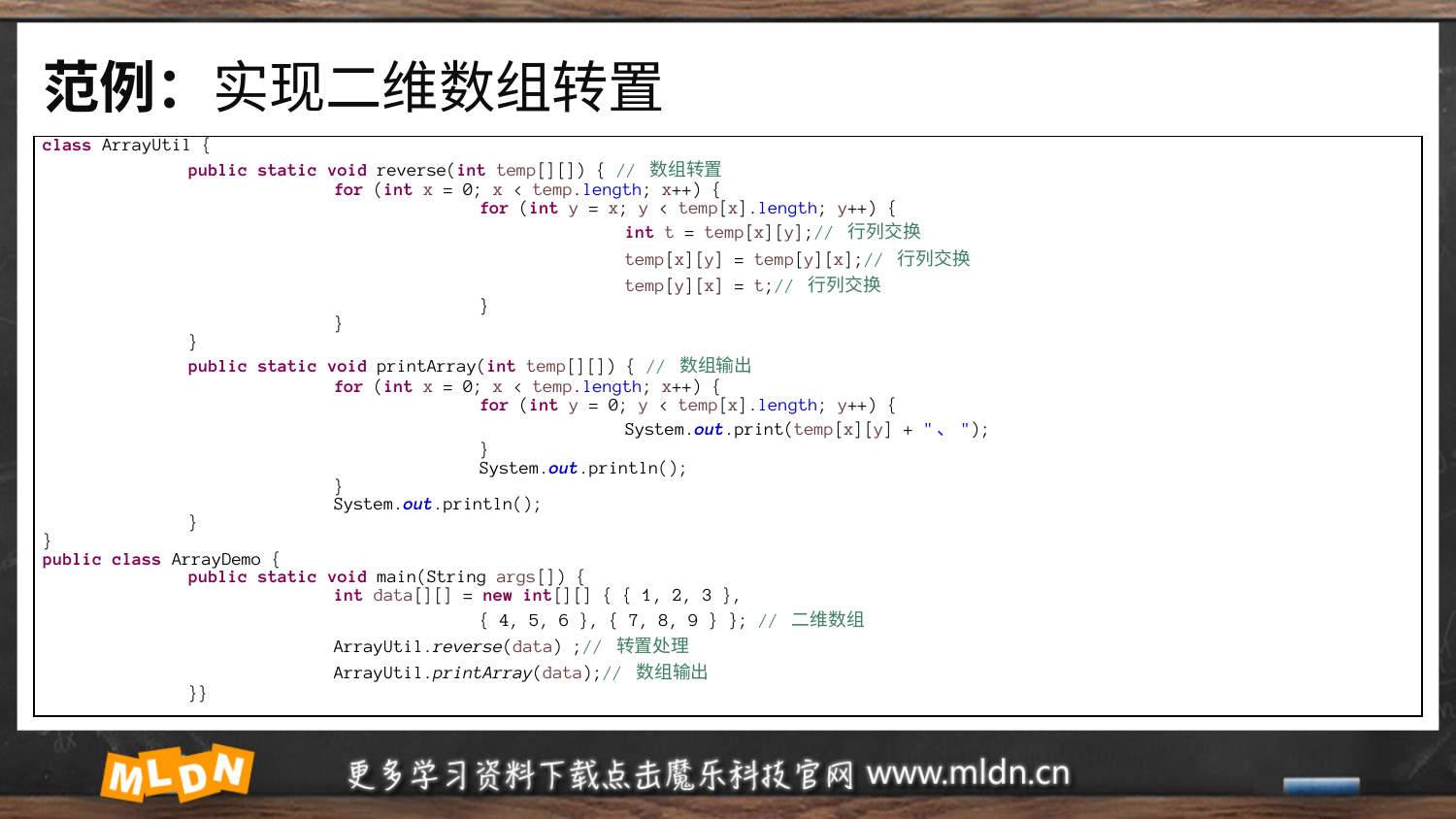

# 范例：实现二维数组转置
| class ArrayUtil { public static void reverse(int temp[][]) { // 数组转置 for (int x = 0; x < temp.length; x++) { for (int y = x; y < temp[x].length; y++) { int t = temp[x][y];// 行列交换 temp[x][y] = temp[y][x];// 行列交换 temp[y][x] = t;// 行列交换 } } } public static void printArray(int temp[][]) { // 数组输出 for (int x = 0; x < temp.length; x++) { for (int y = 0; y < temp[x].length; y++) { System.out.print(temp[x][y] + "、"); } System.out.println(); } System.out.println(); } } public class ArrayDemo { public static void main(String args[]) { int data[][] = new int[][] { { 1, 2, 3 }, { 4, 5, 6 }, { 7, 8, 9 } }; // 二维数组 ArrayUtil.reverse(data) ;// 转置处理 ArrayUtil.printArray(data);// 数组输出 }} |
| --- |